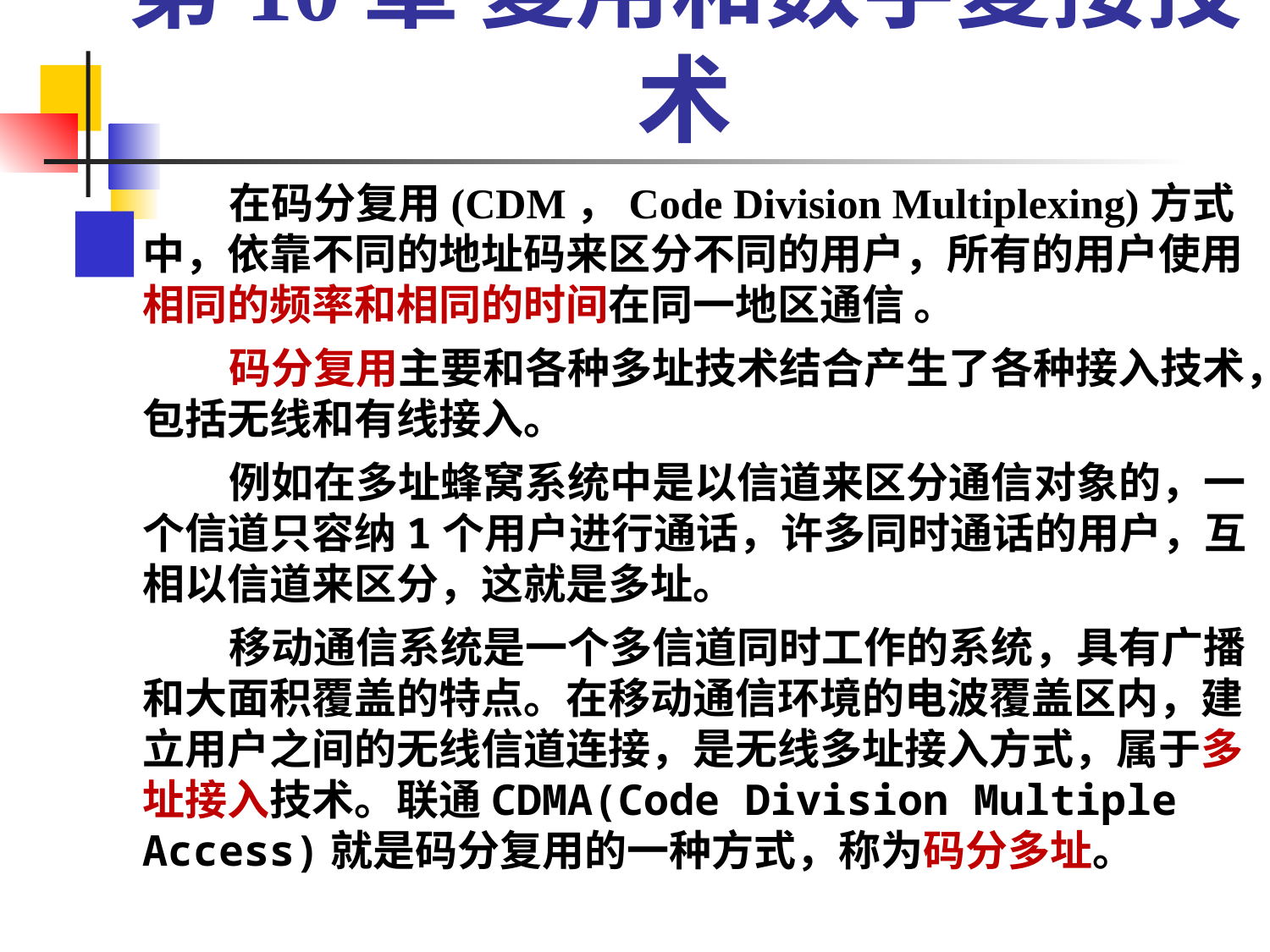

第10章 复用和数字复接技术
在码分复用(CDM，Code Division Multiplexing)方式中，依靠不同的地址码来区分不同的用户，所有的用户使用相同的频率和相同的时间在同一地区通信 。
码分复用主要和各种多址技术结合产生了各种接入技术，包括无线和有线接入。
例如在多址蜂窝系统中是以信道来区分通信对象的，一个信道只容纳1个用户进行通话，许多同时通话的用户，互相以信道来区分，这就是多址。
移动通信系统是一个多信道同时工作的系统，具有广播和大面积覆盖的特点。在移动通信环境的电波覆盖区内，建立用户之间的无线信道连接，是无线多址接入方式，属于多址接入技术。联通CDMA(Code Division Multiple Access)就是码分复用的一种方式，称为码分多址。

3